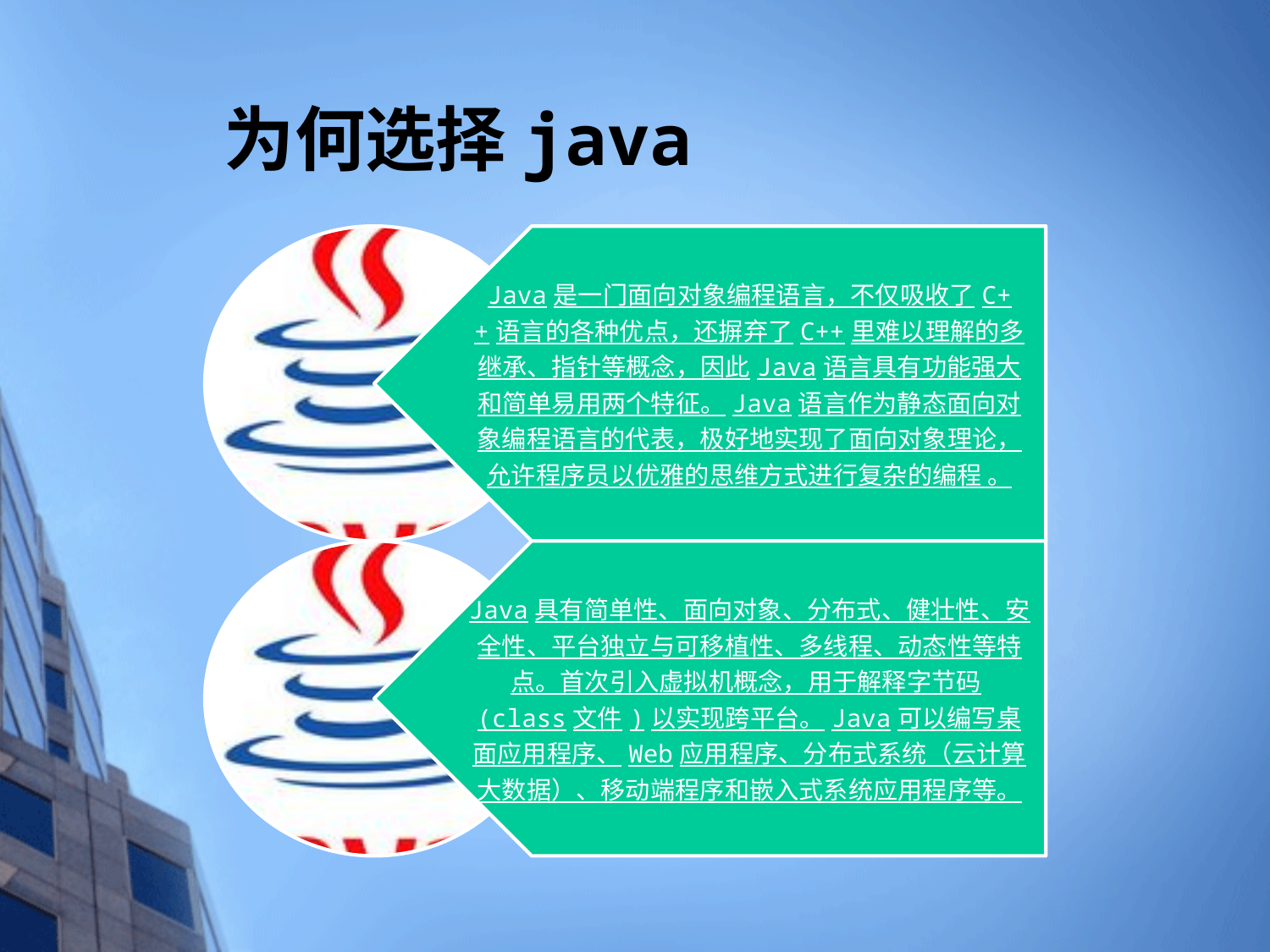

# 为何选择java
Java是一门面向对象编程语言，不仅吸收了C++语言的各种优点，还摒弃了C++里难以理解的多继承、指针等概念，因此Java语言具有功能强大和简单易用两个特征。Java语言作为静态面向对象编程语言的代表，极好地实现了面向对象理论，允许程序员以优雅的思维方式进行复杂的编程 。
Java具有简单性、面向对象、分布式、健壮性、安全性、平台独立与可移植性、多线程、动态性等特点。首次引入虚拟机概念，用于解释字节码(class文件)以实现跨平台。Java可以编写桌面应用程序、Web应用程序、分布式系统（云计算大数据）、移动端程序和嵌入式系统应用程序等。